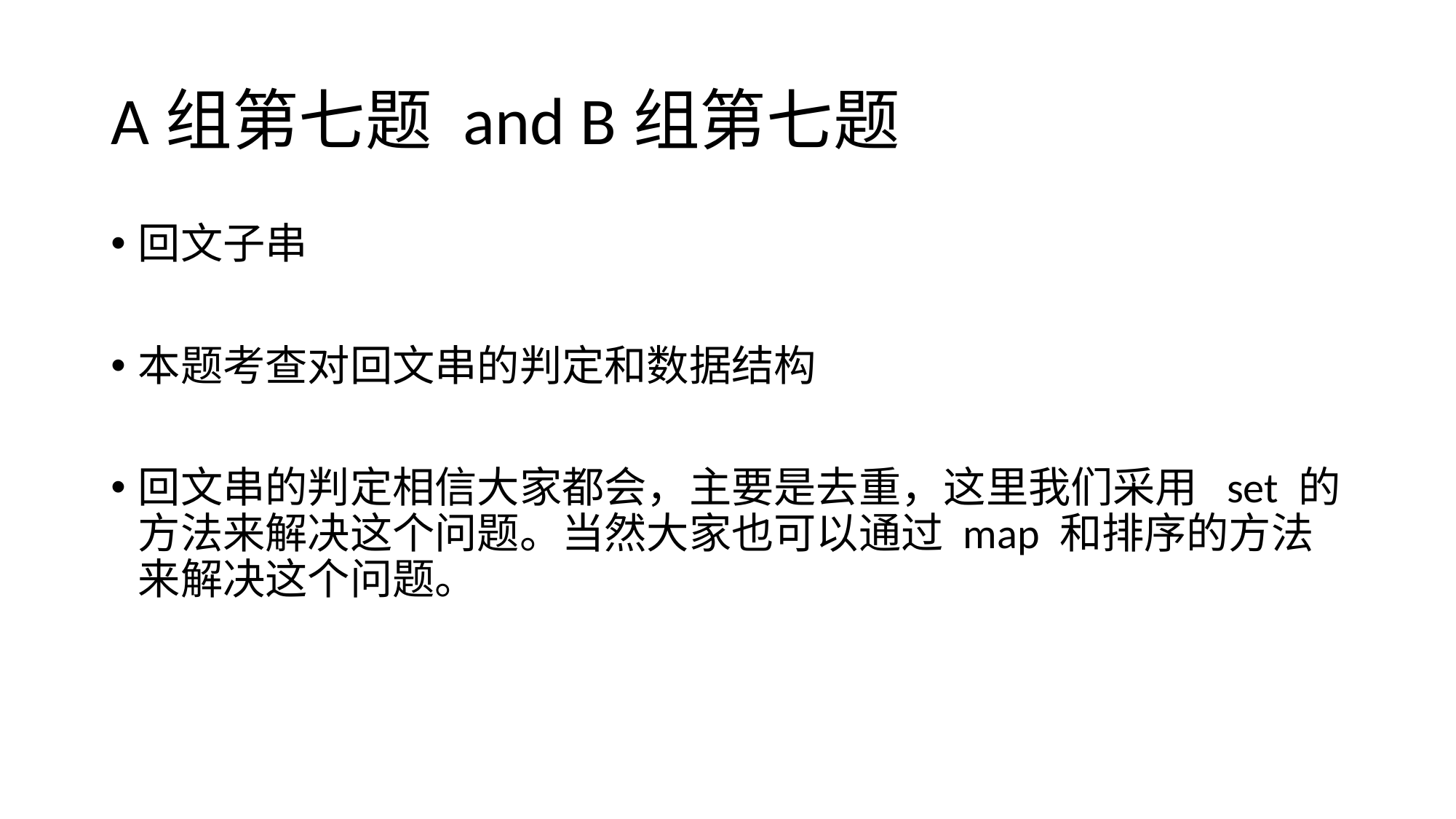

# A组第七题 and B组第七题
回文子串

本题考查对回文串的判定和数据结构

回文串的判定相信大家都会，主要是去重，这里我们采用  set 的方法来解决这个问题。当然大家也可以通过 map 和排序的方法来解决这个问题。